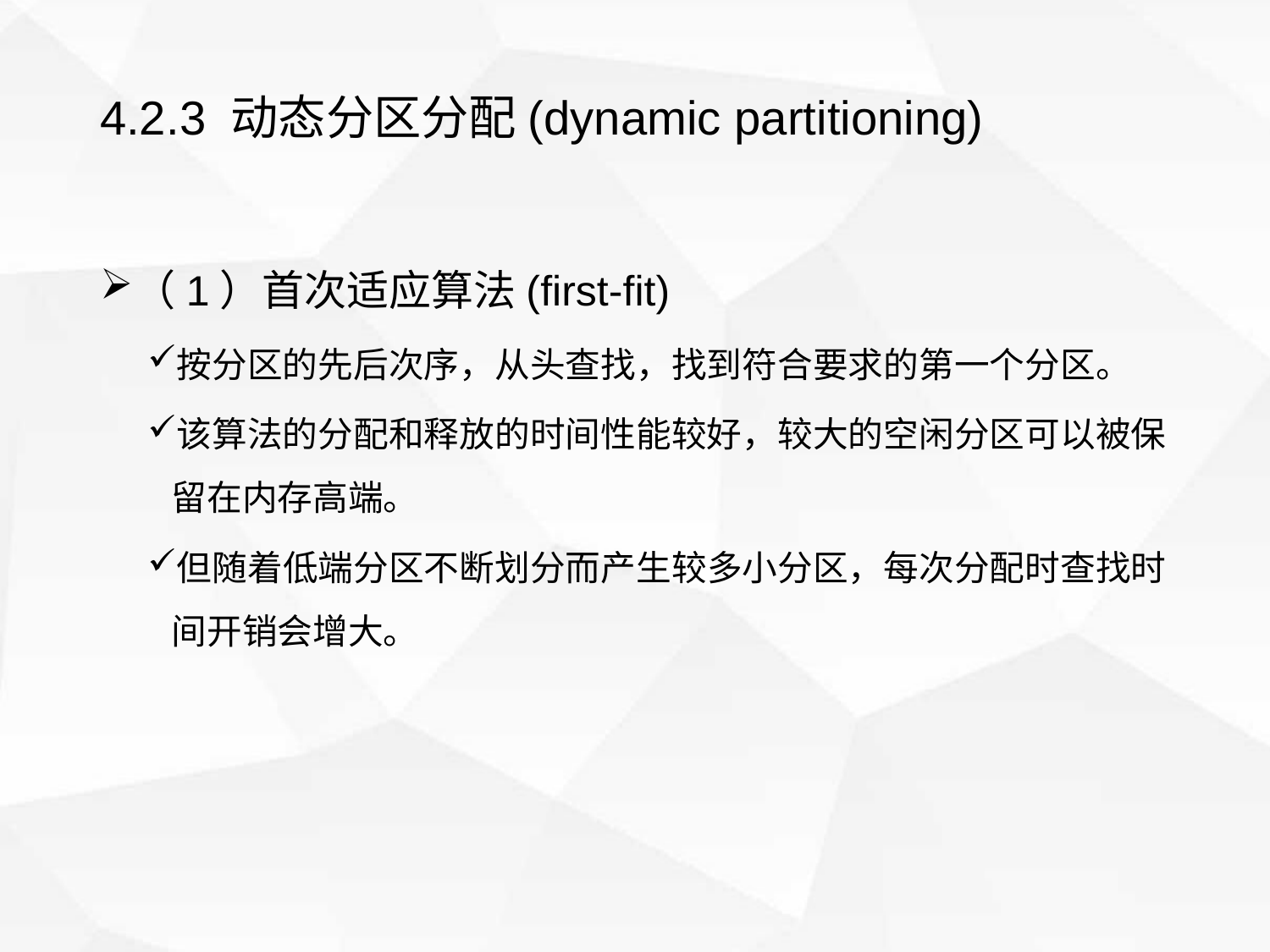

# 4.2.3 动态分区分配(dynamic partitioning)
（1）首次适应算法(first-fit)
按分区的先后次序，从头查找，找到符合要求的第一个分区。
该算法的分配和释放的时间性能较好，较大的空闲分区可以被保留在内存高端。
但随着低端分区不断划分而产生较多小分区，每次分配时查找时间开销会增大。